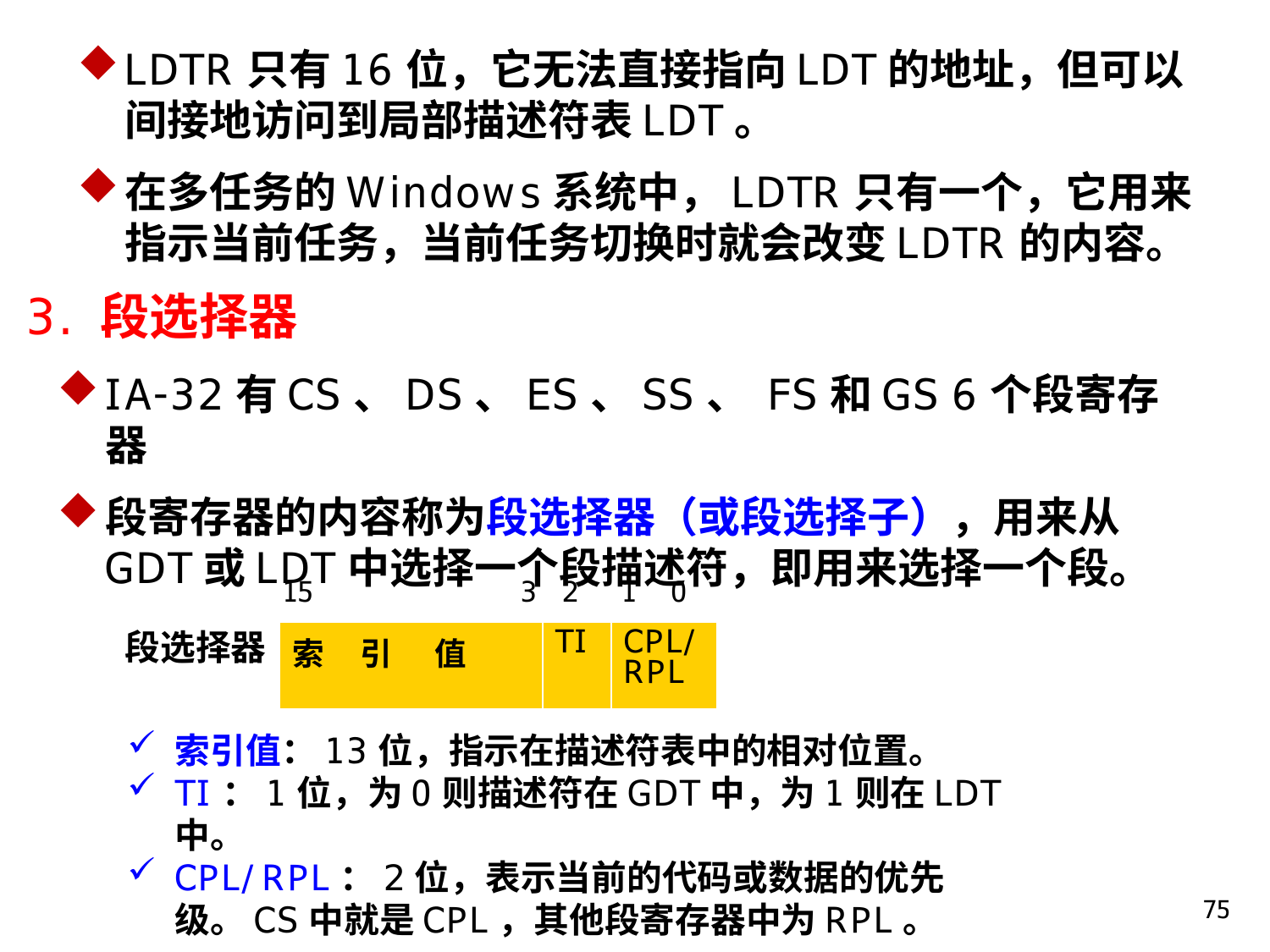

LDTR只有16位，它无法直接指向LDT的地址，但可以间接地访问到局部描述符表LDT。
在多任务的Windows系统中，LDTR只有一个，它用来指示当前任务，当前任务切换时就会改变LDTR的内容。
3. 段选择器
IA-32有CS、DS、ES、SS、 FS和GS 6个段寄存器
段寄存器的内容称为段选择器（或段选择子），用来从GDT或LDT中选择一个段描述符，即用来选择一个段。
15                        3   2     1    0
段选择器
| 索 引 值 | TI | CPL/RPL |
| --- | --- | --- |
索引值：13位，指示在描述符表中的相对位置。
TI：1位，为0则描述符在GDT中，为1则在LDT中。
CPL/RPL：2位，表示当前的代码或数据的优先级。CS中就是CPL，其他段寄存器中为RPL。
75